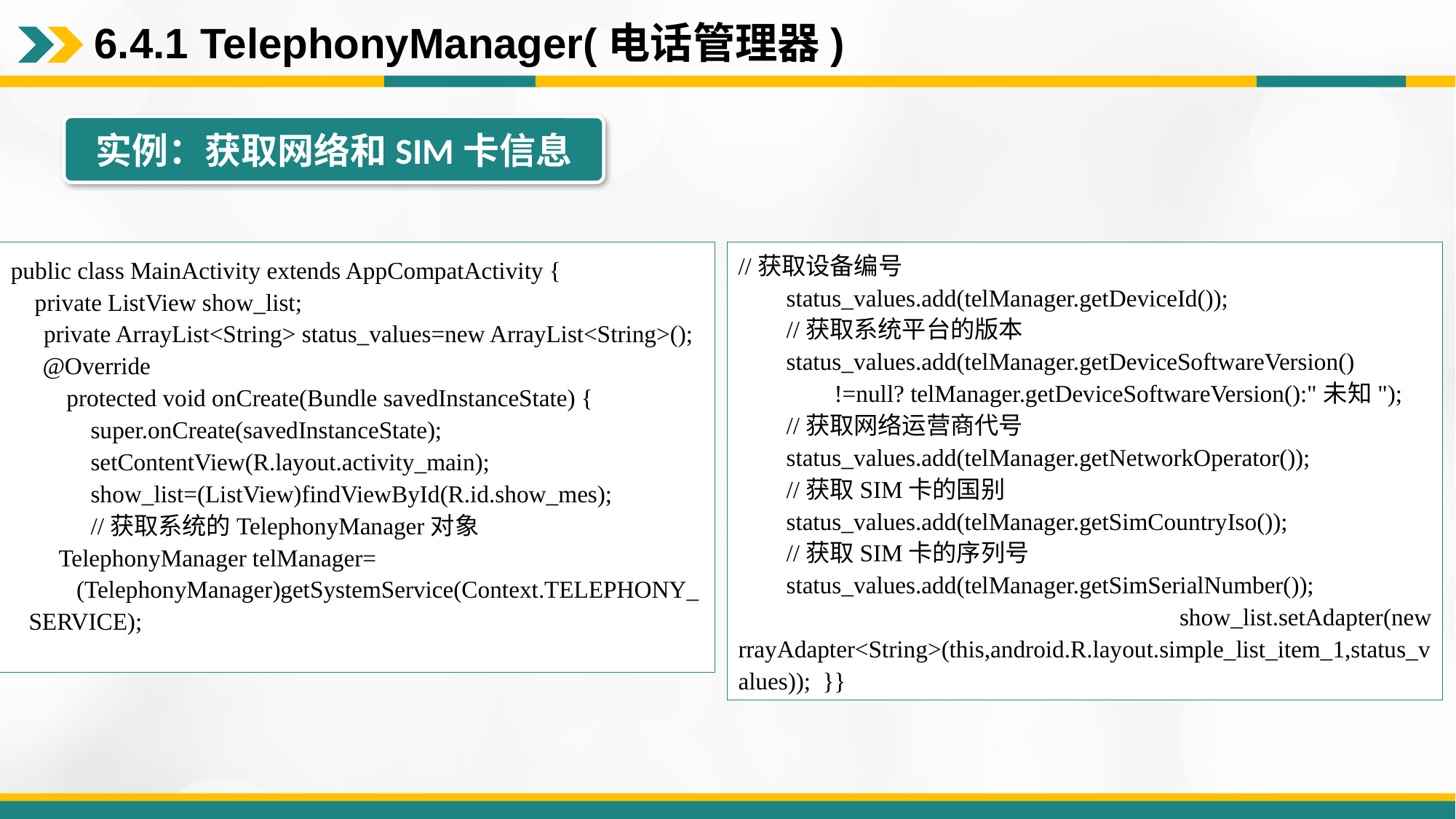

# 6.4.1 TelephonyManager(电话管理器)
实例：获取网络和SIM卡信息
//获取设备编号
        status_values.add(telManager.getDeviceId());
        //获取系统平台的版本
        status_values.add(telManager.getDeviceSoftwareVersion()
                !=null? telManager.getDeviceSoftwareVersion():"未知");
        //获取网络运营商代号
        status_values.add(telManager.getNetworkOperator());
        //获取SIM卡的国别
        status_values.add(telManager.getSimCountryIso());
        //获取SIM卡的序列号
        status_values.add(telManager.getSimSerialNumber());
        show_list.setAdapter(new rrayAdapter<String>(this,android.R.layout.simple_list_item_1,status_values));  }}
public class MainActivity extends AppCompatActivity {
    private ListView show_list;
private ArrayList<String> status_values=new ArrayList<String>();
@Override
    protected void onCreate(Bundle savedInstanceState) {
        super.onCreate(savedInstanceState);
        setContentView(R.layout.activity_main);
        show_list=(ListView)findViewById(R.id.show_mes);
        //获取系统的TelephonyManager对象
        TelephonyManager telManager=
(TelephonyManager)getSystemService(Context.TELEPHONY_SERVICE);